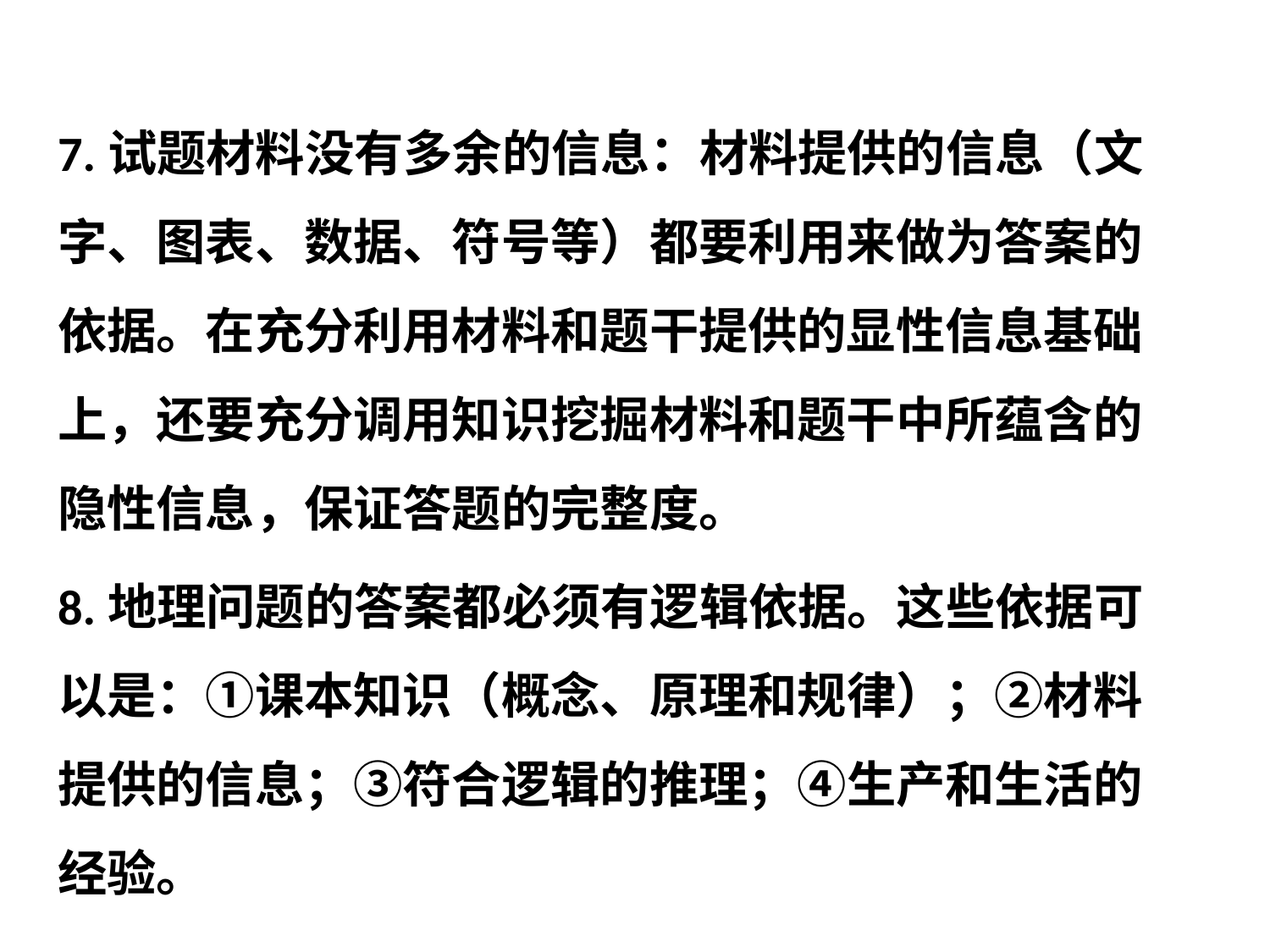

7.试题材料没有多余的信息：材料提供的信息（文字、图表、数据、符号等）都要利用来做为答案的依据。在充分利用材料和题干提供的显性信息基础上，还要充分调用知识挖掘材料和题干中所蕴含的隐性信息，保证答题的完整度。
8.地理问题的答案都必须有逻辑依据。这些依据可以是：①课本知识（概念、原理和规律）；②材料提供的信息；③符合逻辑的推理；④生产和生活的经验。